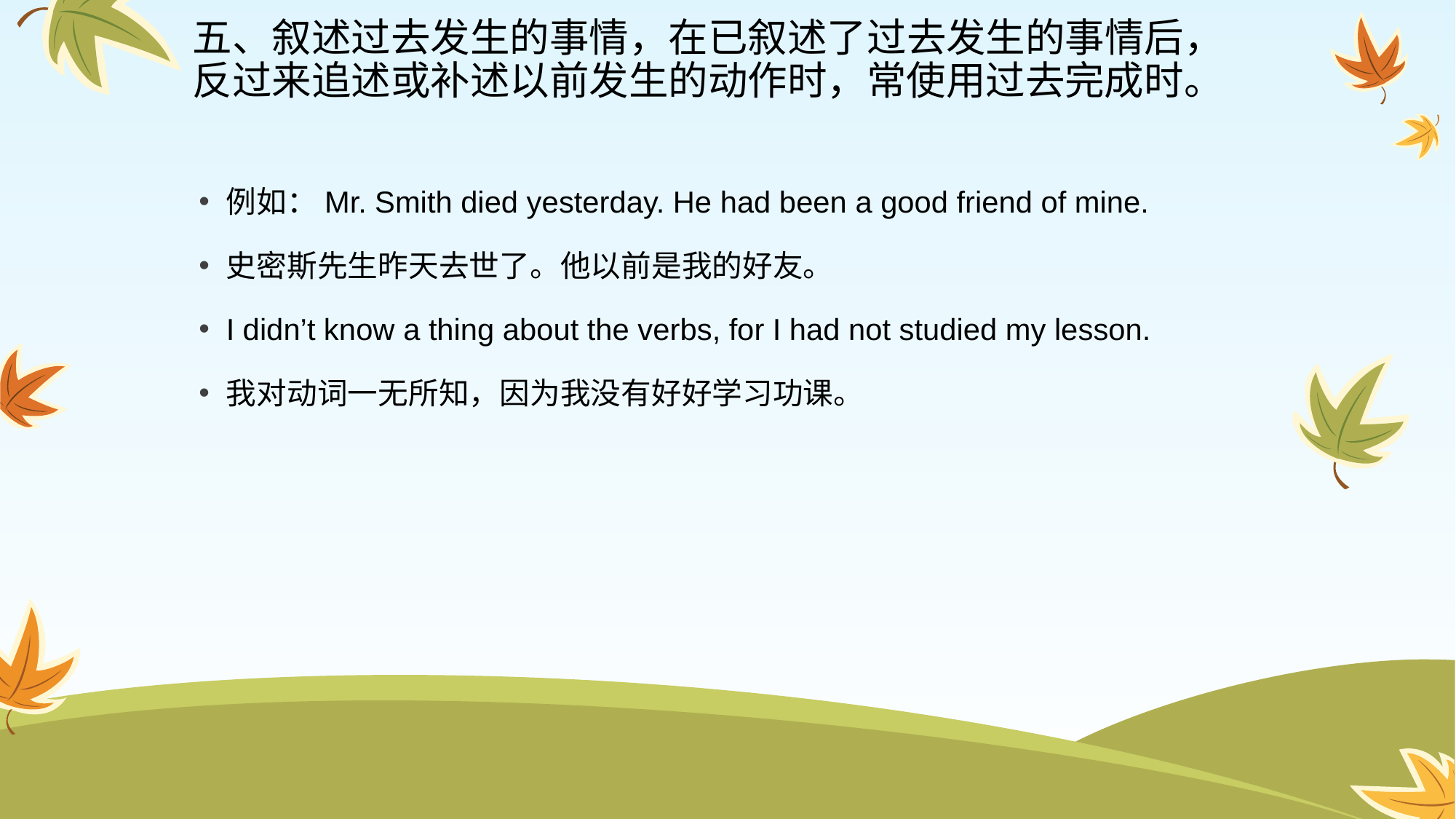

# 五、叙述过去发生的事情，在已叙述了过去发生的事情后，反过来追述或补述以前发生的动作时，常使用过去完成时。
例如：Mr. Smith died yesterday. He had been a good friend of mine.
史密斯先生昨天去世了。他以前是我的好友。
I didn’t know a thing about the verbs, for I had not studied my lesson.
我对动词一无所知，因为我没有好好学习功课。